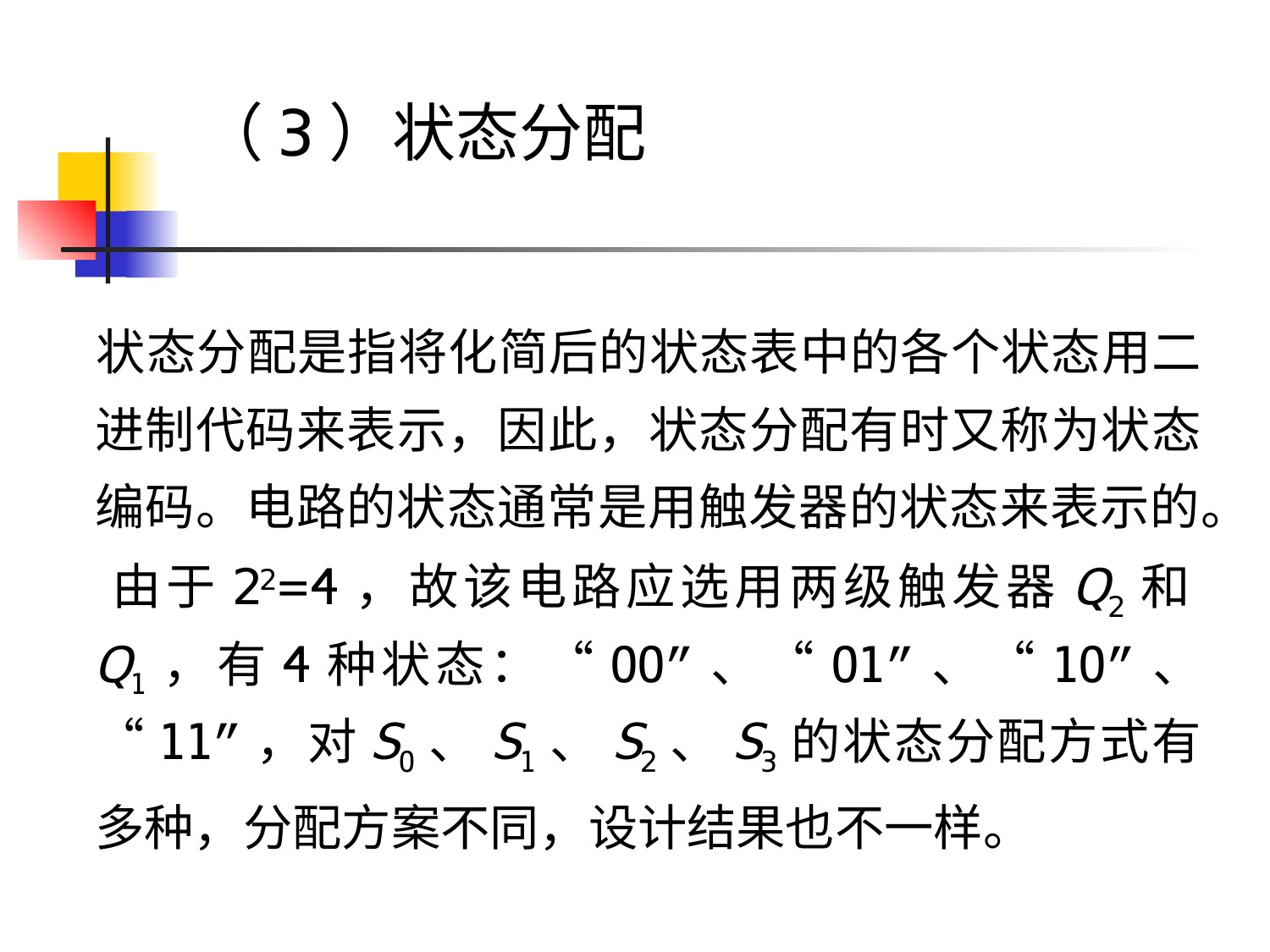

（3）状态分配
   状态分配是指将化简后的状态表中的各个状态用二进制代码来表示，因此，状态分配有时又称为状态编码。电路的状态通常是用触发器的状态来表示的。
   由于22=4，故该电路应选用两级触发器Q2和Q1，有4种状态：“00”、“01”、“10”、“11”，对S0、S1、S2、S3的状态分配方式有多种，分配方案不同，设计结果也不一样。